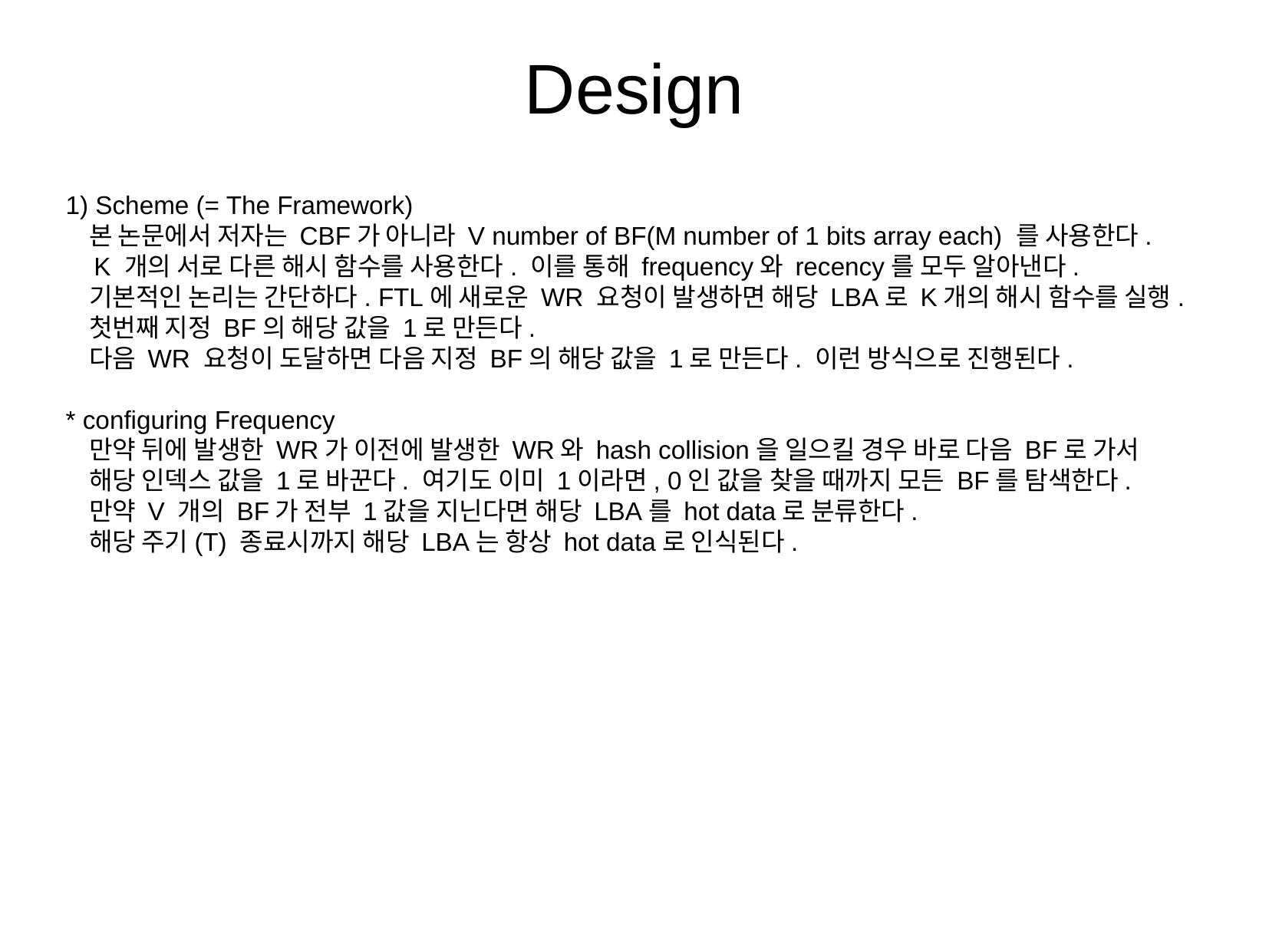

Design
1) Scheme (= The Framework)
   본 논문에서 저자는 CBF가 아니라 V number of BF(M number of 1 bits array each) 를 사용한다.
    K 개의 서로 다른 해시 함수를 사용한다. 이를 통해 frequency와 recency를 모두 알아낸다.
   기본적인 논리는 간단하다. FTL에 새로운 WR 요청이 발생하면 해당 LBA로 K개의 해시 함수를 실행.
   첫번째 지정 BF의 해당 값을 1로 만든다.
   다음 WR 요청이 도달하면 다음 지정 BF의 해당 값을 1로 만든다. 이런 방식으로 진행된다.

* configuring Frequency
   만약 뒤에 발생한 WR가 이전에 발생한 WR와 hash collision을 일으킬 경우 바로 다음 BF로 가서
   해당 인덱스 값을 1로 바꾼다. 여기도 이미 1이라면, 0인 값을 찾을 때까지 모든 BF를 탐색한다.
   만약 V 개의 BF가 전부 1값을 지닌다면 해당 LBA를 hot data로 분류한다.
   해당 주기(T) 종료시까지 해당 LBA는 항상 hot data로 인식된다.